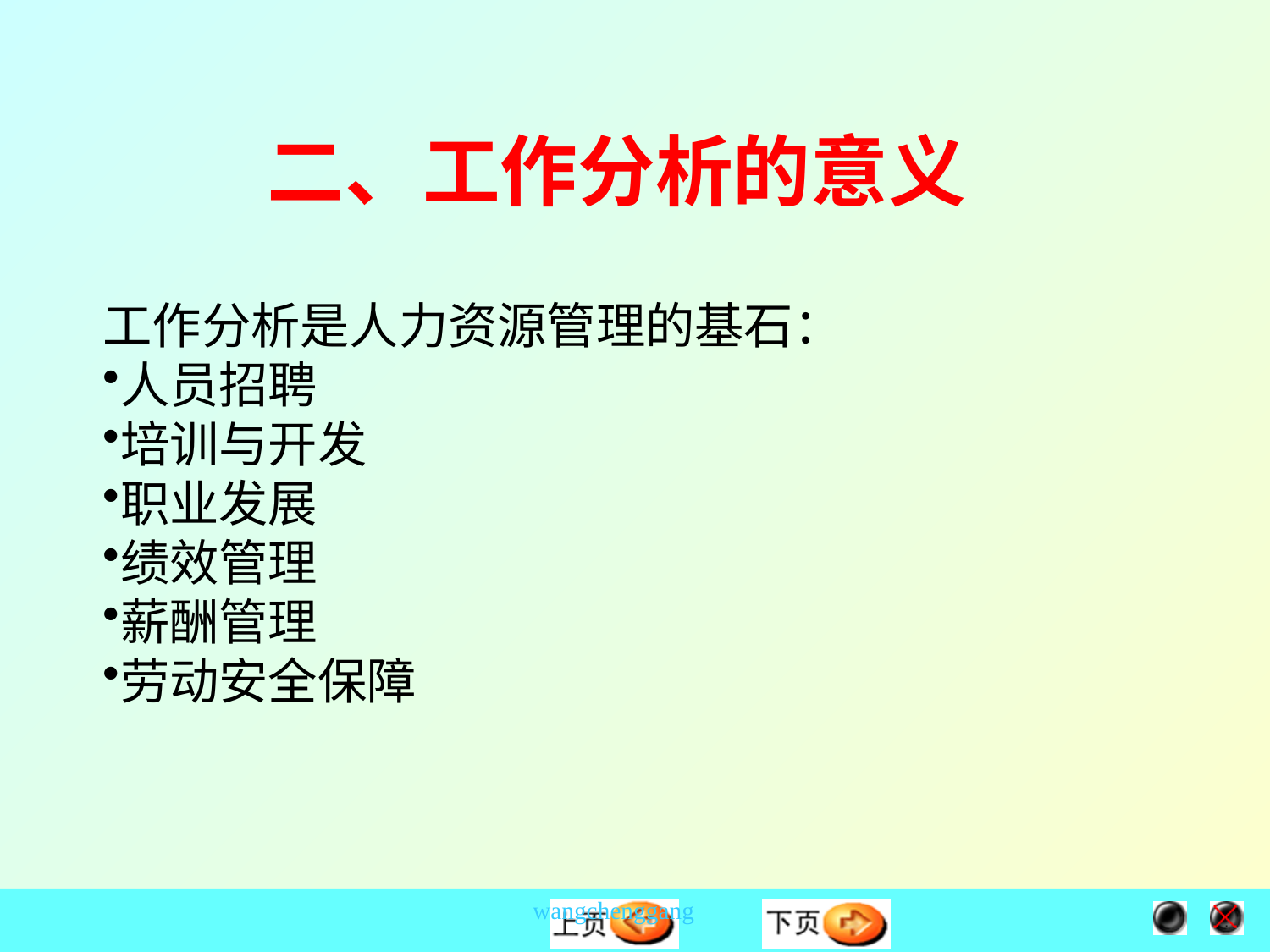

二、工作分析的意义
工作分析是人力资源管理的基石：
人员招聘
培训与开发
职业发展
绩效管理
薪酬管理
劳动安全保障

wangchenggang